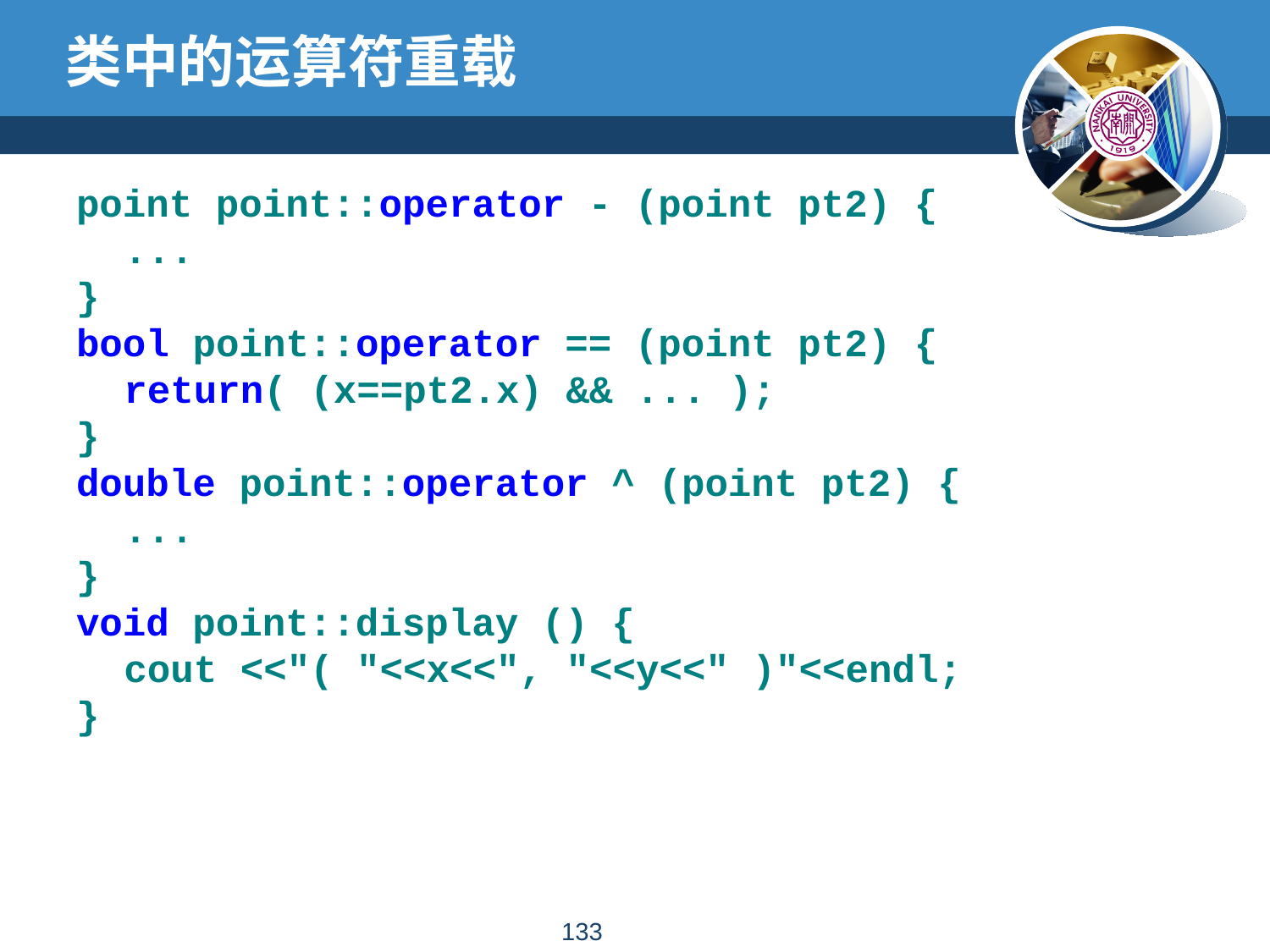

# 类中的运算符重载
point point::operator - (point pt2) {
	...
}
bool point::operator == (point pt2) {
	return( (x==pt2.x) && ... );
}
double point::operator ^ (point pt2) {
	...
}
void point::display () {
	cout <<"( "<<x<<", "<<y<<" )"<<endl;
}

133